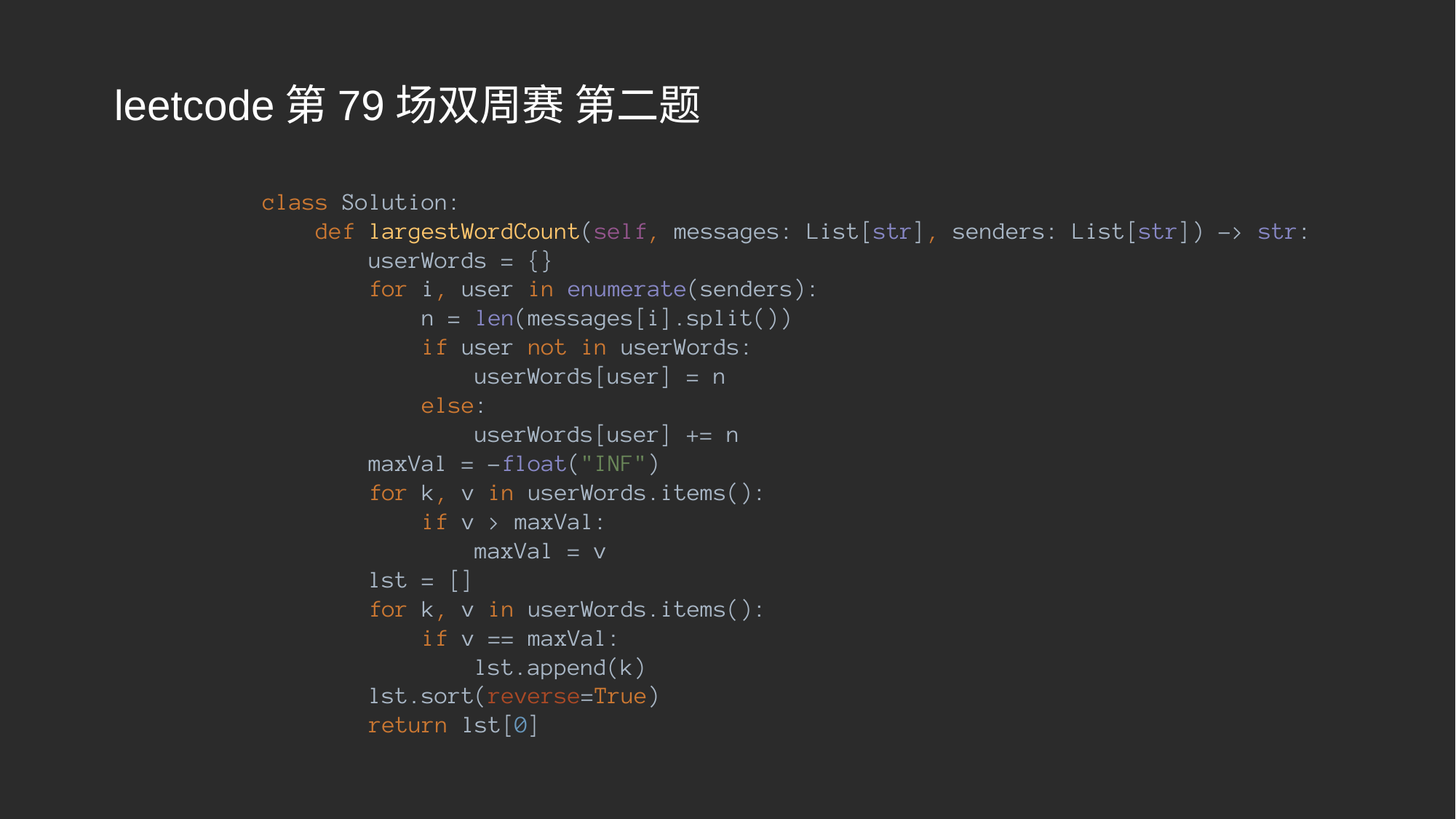

leetcode第79场双周赛 第二题
class Solution:
    def largestWordCount(self, messages: List[str], senders: List[str]) -> str:
        userWords = {}
        for i, user in enumerate(senders):
            n = len(messages[i].split())
            if user not in userWords:
                userWords[user] = n
            else:
                userWords[user] += n
        maxVal = -float("INF")
        for k, v in userWords.items():
            if v > maxVal:
                maxVal = v
        lst = []
        for k, v in userWords.items():
            if v == maxVal:
                lst.append(k)
        lst.sort(reverse=True)
        return lst[0]